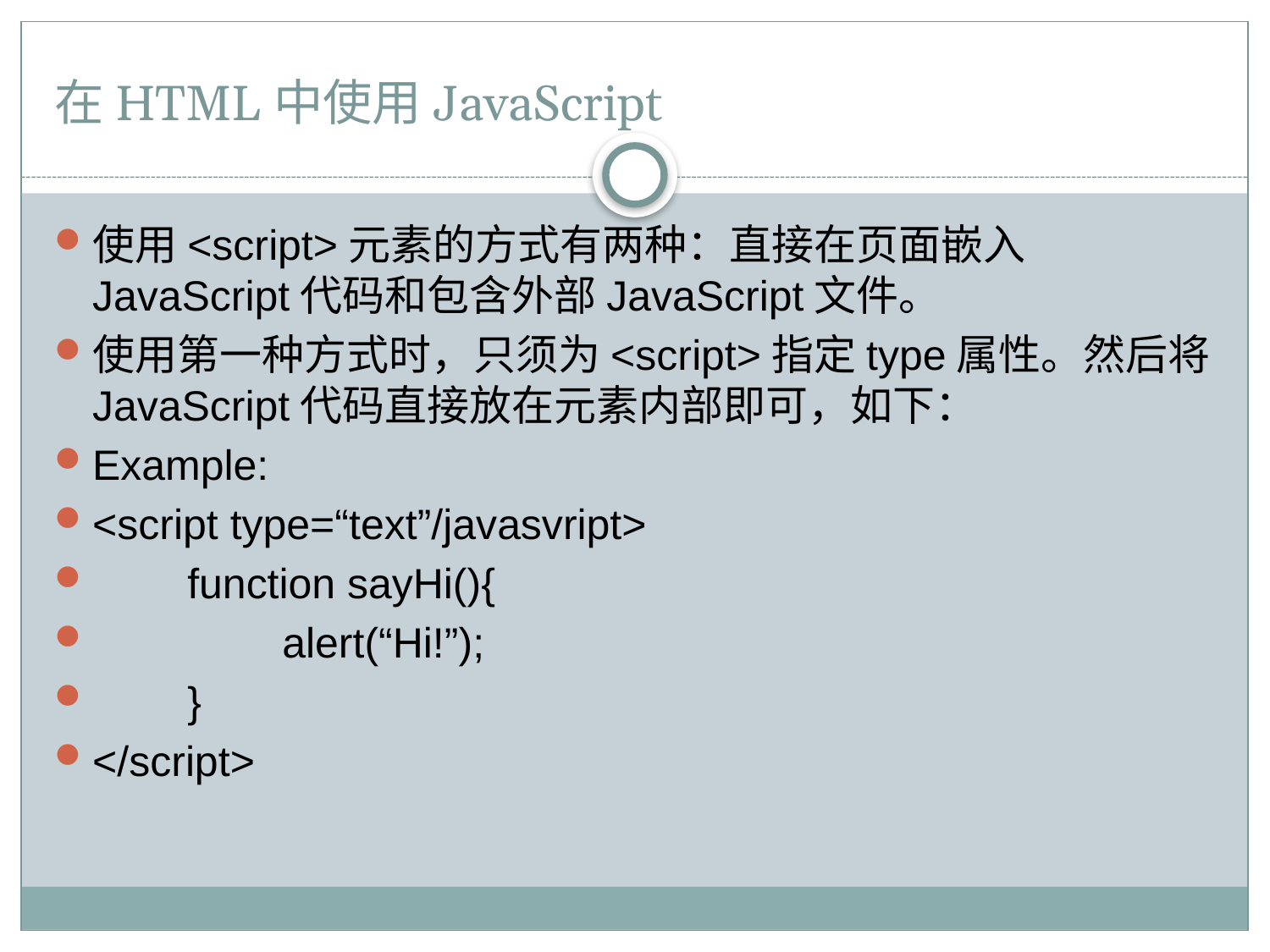

# 在HTML中使用JavaScript
使用<script>元素的方式有两种：直接在页面嵌入JavaScript代码和包含外部JavaScript文件。
使用第一种方式时，只须为<script>指定type属性。然后将JavaScript代码直接放在元素内部即可，如下：
Example:
<script type=“text”/javasvript>
        function sayHi(){
                alert(“Hi!”);
        }
</script>